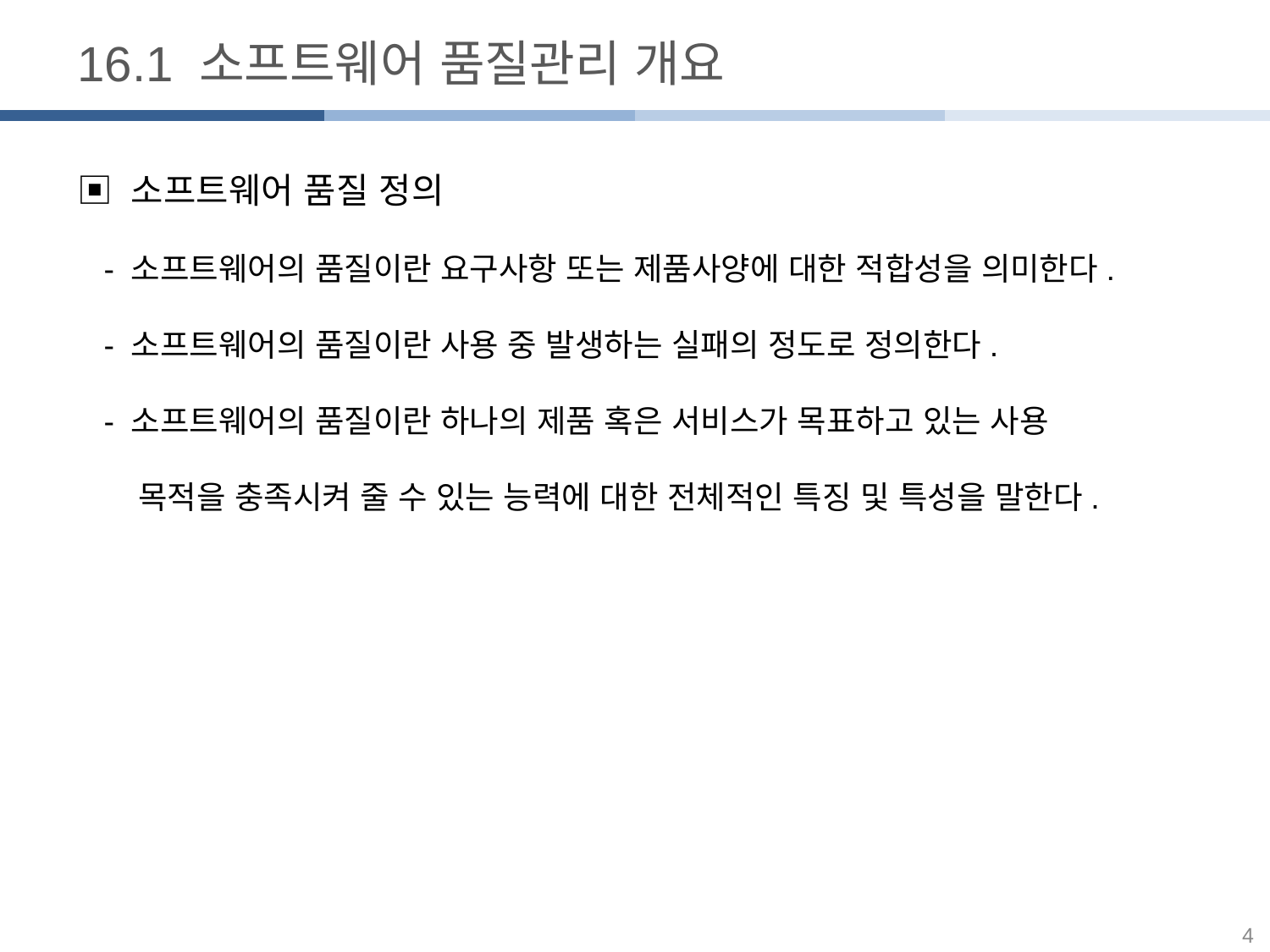

16.1 소프트웨어 품질관리 개요
▣ 소프트웨어 품질 정의
   - 소프트웨어의 품질이란 요구사항 또는 제품사양에 대한 적합성을 의미한다.
   - 소프트웨어의 품질이란 사용 중 발생하는 실패의 정도로 정의한다.
   - 소프트웨어의 품질이란 하나의 제품 혹은 서비스가 목표하고 있는 사용
      목적을 충족시켜 줄 수 있는 능력에 대한 전체적인 특징 및 특성을 말한다.

4